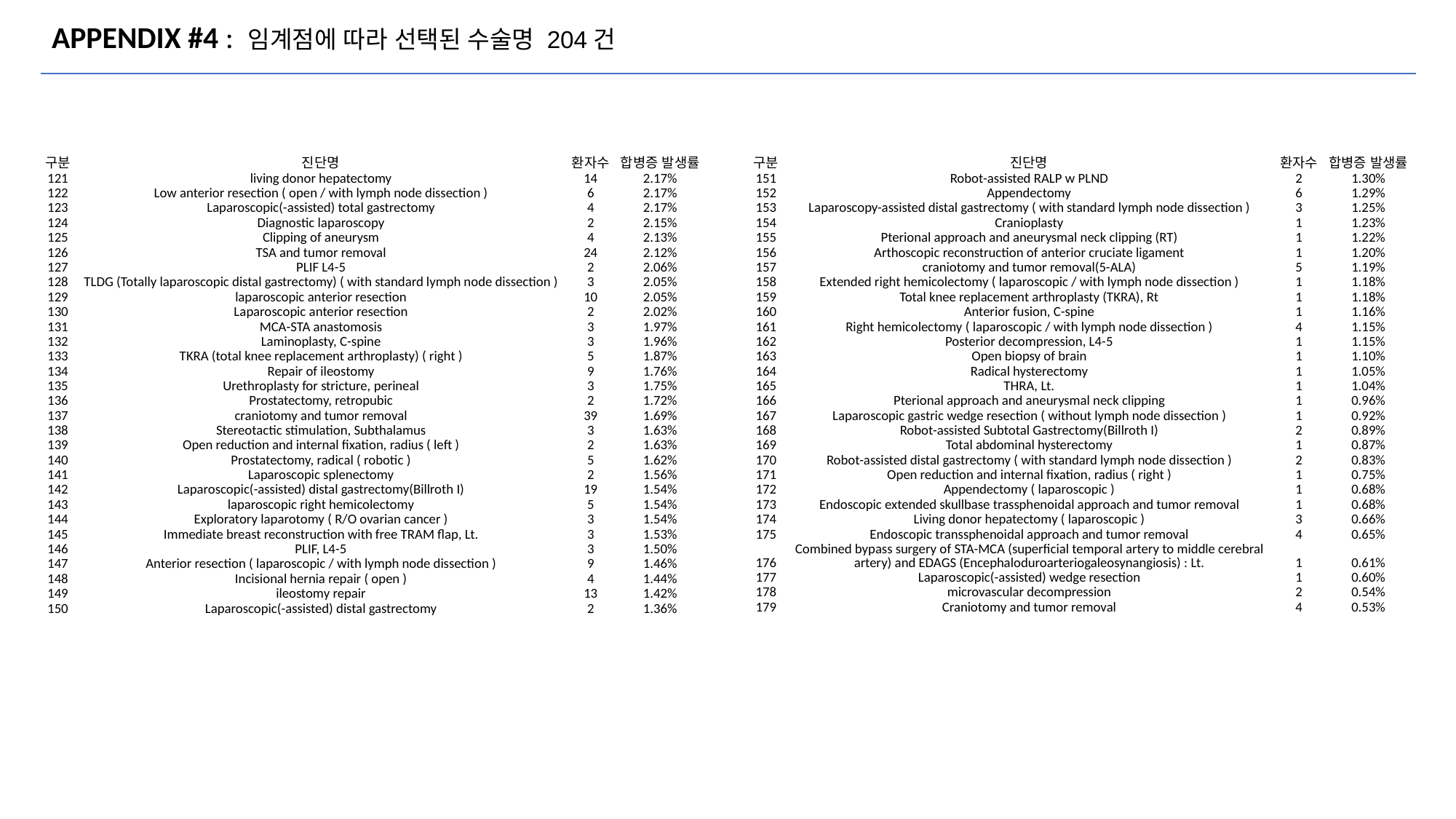

# APPENDIX #4 : 임계점에 따라 선택된 수술명 204건
| 구분 | 진단명 | 환자수 | 합병증 발생률 |
| --- | --- | --- | --- |
| 121 | living donor hepatectomy | 14 | 2.17% |
| 122 | Low anterior resection ( open / with lymph node dissection ) | 6 | 2.17% |
| 123 | Laparoscopic(-assisted) total gastrectomy | 4 | 2.17% |
| 124 | Diagnostic laparoscopy | 2 | 2.15% |
| 125 | Clipping of aneurysm | 4 | 2.13% |
| 126 | TSA and tumor removal | 24 | 2.12% |
| 127 | PLIF L4-5 | 2 | 2.06% |
| 128 | TLDG (Totally laparoscopic distal gastrectomy) ( with standard lymph node dissection ) | 3 | 2.05% |
| 129 | laparoscopic anterior resection | 10 | 2.05% |
| 130 | Laparoscopic anterior resection | 2 | 2.02% |
| 131 | MCA-STA anastomosis | 3 | 1.97% |
| 132 | Laminoplasty, C-spine | 3 | 1.96% |
| 133 | TKRA (total knee replacement arthroplasty) ( right ) | 5 | 1.87% |
| 134 | Repair of ileostomy | 9 | 1.76% |
| 135 | Urethroplasty for stricture, perineal | 3 | 1.75% |
| 136 | Prostatectomy, retropubic | 2 | 1.72% |
| 137 | craniotomy and tumor removal | 39 | 1.69% |
| 138 | Stereotactic stimulation, Subthalamus | 3 | 1.63% |
| 139 | Open reduction and internal fixation, radius ( left ) | 2 | 1.63% |
| 140 | Prostatectomy, radical ( robotic ) | 5 | 1.62% |
| 141 | Laparoscopic splenectomy | 2 | 1.56% |
| 142 | Laparoscopic(-assisted) distal gastrectomy(Billroth I) | 19 | 1.54% |
| 143 | laparoscopic right hemicolectomy | 5 | 1.54% |
| 144 | Exploratory laparotomy ( R/O ovarian cancer ) | 3 | 1.54% |
| 145 | Immediate breast reconstruction with free TRAM flap, Lt. | 3 | 1.53% |
| 146 | PLIF, L4-5 | 3 | 1.50% |
| 147 | Anterior resection ( laparoscopic / with lymph node dissection ) | 9 | 1.46% |
| 148 | Incisional hernia repair ( open ) | 4 | 1.44% |
| 149 | ileostomy repair | 13 | 1.42% |
| 150 | Laparoscopic(-assisted) distal gastrectomy | 2 | 1.36% |
| 구분 | 진단명 | 환자수 | 합병증 발생률 |
| --- | --- | --- | --- |
| 151 | Robot-assisted RALP w PLND | 2 | 1.30% |
| 152 | Appendectomy | 6 | 1.29% |
| 153 | Laparoscopy-assisted distal gastrectomy ( with standard lymph node dissection ) | 3 | 1.25% |
| 154 | Cranioplasty | 1 | 1.23% |
| 155 | Pterional approach and aneurysmal neck clipping (RT) | 1 | 1.22% |
| 156 | Arthoscopic reconstruction of anterior cruciate ligament | 1 | 1.20% |
| 157 | craniotomy and tumor removal(5-ALA) | 5 | 1.19% |
| 158 | Extended right hemicolectomy ( laparoscopic / with lymph node dissection ) | 1 | 1.18% |
| 159 | Total knee replacement arthroplasty (TKRA), Rt | 1 | 1.18% |
| 160 | Anterior fusion, C-spine | 1 | 1.16% |
| 161 | Right hemicolectomy ( laparoscopic / with lymph node dissection ) | 4 | 1.15% |
| 162 | Posterior decompression, L4-5 | 1 | 1.15% |
| 163 | Open biopsy of brain | 1 | 1.10% |
| 164 | Radical hysterectomy | 1 | 1.05% |
| 165 | THRA, Lt. | 1 | 1.04% |
| 166 | Pterional approach and aneurysmal neck clipping | 1 | 0.96% |
| 167 | Laparoscopic gastric wedge resection ( without lymph node dissection ) | 1 | 0.92% |
| 168 | Robot-assisted Subtotal Gastrectomy(Billroth I) | 2 | 0.89% |
| 169 | Total abdominal hysterectomy | 1 | 0.87% |
| 170 | Robot-assisted distal gastrectomy ( with standard lymph node dissection ) | 2 | 0.83% |
| 171 | Open reduction and internal fixation, radius ( right ) | 1 | 0.75% |
| 172 | Appendectomy ( laparoscopic ) | 1 | 0.68% |
| 173 | Endoscopic extended skullbase trassphenoidal approach and tumor removal | 1 | 0.68% |
| 174 | Living donor hepatectomy ( laparoscopic ) | 3 | 0.66% |
| 175 | Endoscopic transsphenoidal approach and tumor removal | 4 | 0.65% |
| 176 | Combined bypass surgery of STA-MCA (superficial temporal artery to middle cerebral artery) and EDAGS (Encephaloduroarteriogaleosynangiosis) : Lt. | 1 | 0.61% |
| 177 | Laparoscopic(-assisted) wedge resection | 1 | 0.60% |
| 178 | microvascular decompression | 2 | 0.54% |
| 179 | Craniotomy and tumor removal | 4 | 0.53% |